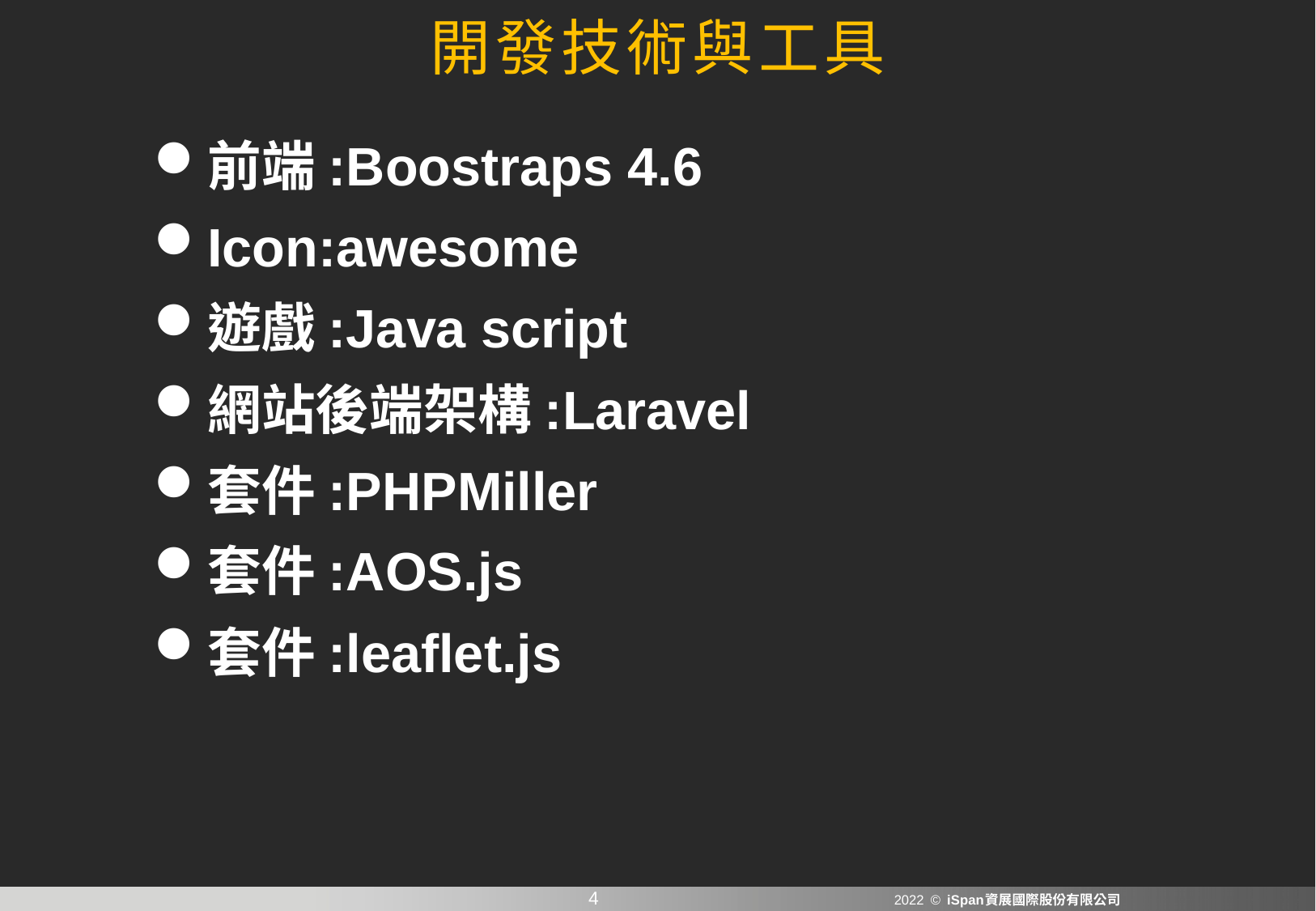

開發技術與工具
前端:Boostraps 4.6
Icon:awesome
遊戲:Java script
網站後端架構:Laravel
套件:PHPMiller
套件:AOS.js
套件:leaflet.js